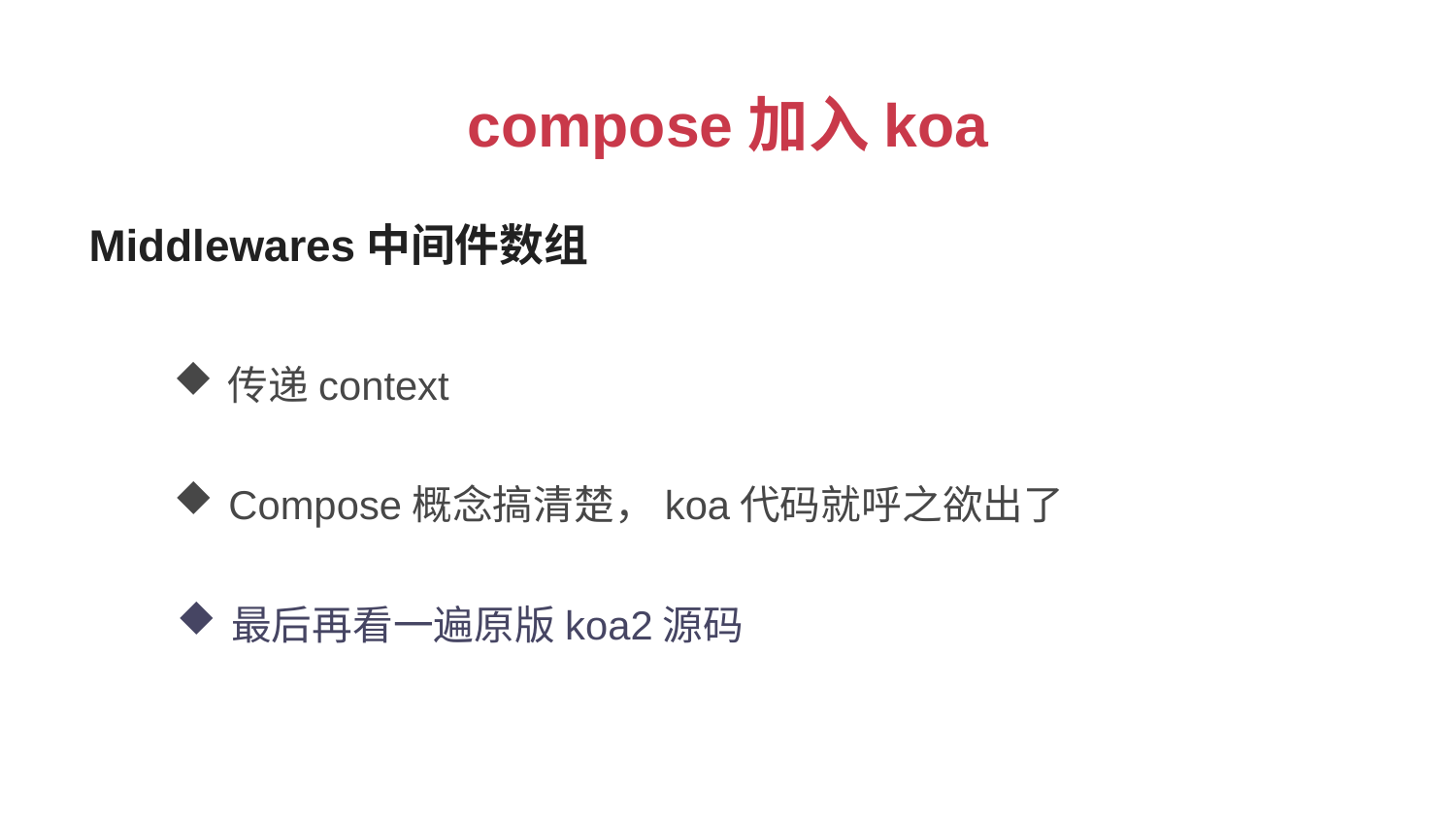

compose加入koa
Middlewares中间件数组
传递context
Compose概念搞清楚，koa代码就呼之欲出了
最后再看一遍原版koa2源码